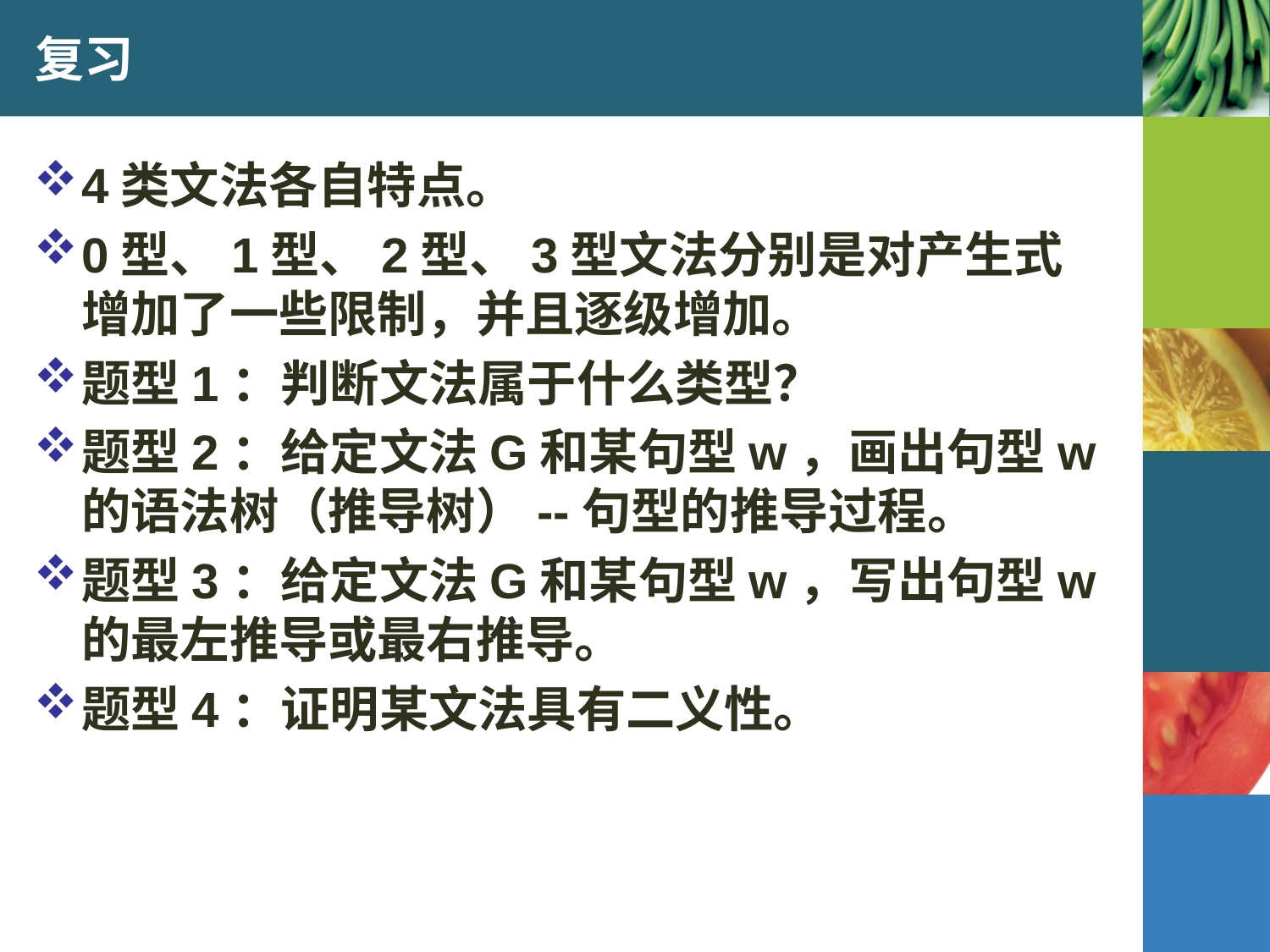

# 复习
4类文法各自特点。
0型、1型、2型、3型文法分别是对产生式增加了一些限制，并且逐级增加。
题型1：判断文法属于什么类型？
题型2：给定文法G和某句型w，画出句型w的语法树（推导树）--句型的推导过程。
题型3：给定文法G和某句型w，写出句型w的最左推导或最右推导。
题型4：证明某文法具有二义性。